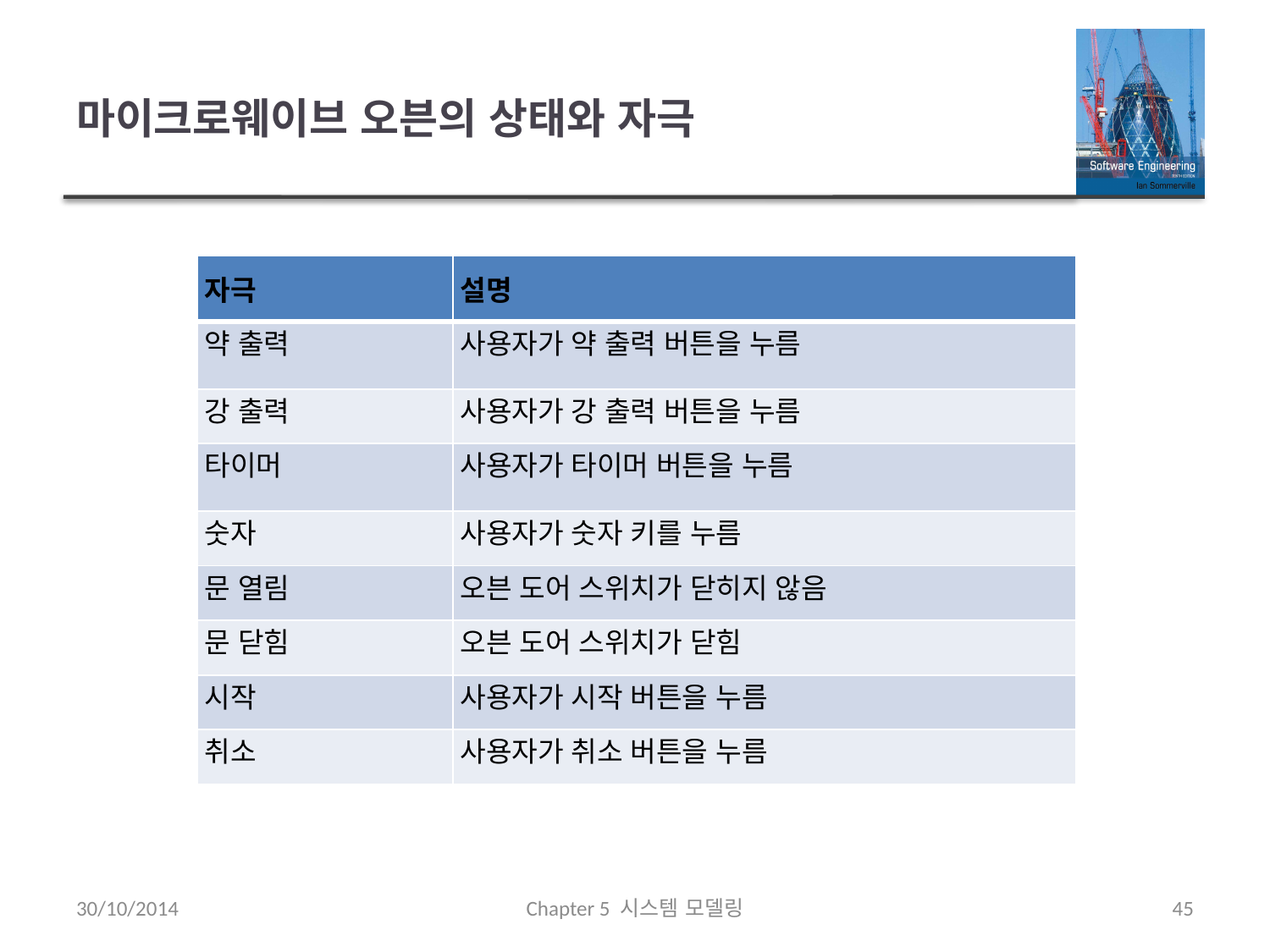

# 마이크로웨이브 오븐의 상태와 자극
| 자극 | 설명 |
| --- | --- |
| 약 출력 | 사용자가 약 출력 버튼을 누름 |
| 강 출력 | 사용자가 강 출력 버튼을 누름 |
| 타이머 | 사용자가 타이머 버튼을 누름 |
| 숫자 | 사용자가 숫자 키를 누름 |
| 문 열림 | 오븐 도어 스위치가 닫히지 않음 |
| 문 닫힘 | 오븐 도어 스위치가 닫힘 |
| 시작 | 사용자가 시작 버튼을 누름 |
| 취소 | 사용자가 취소 버튼을 누름 |
30/10/2014
Chapter 5 시스템 모델링
45